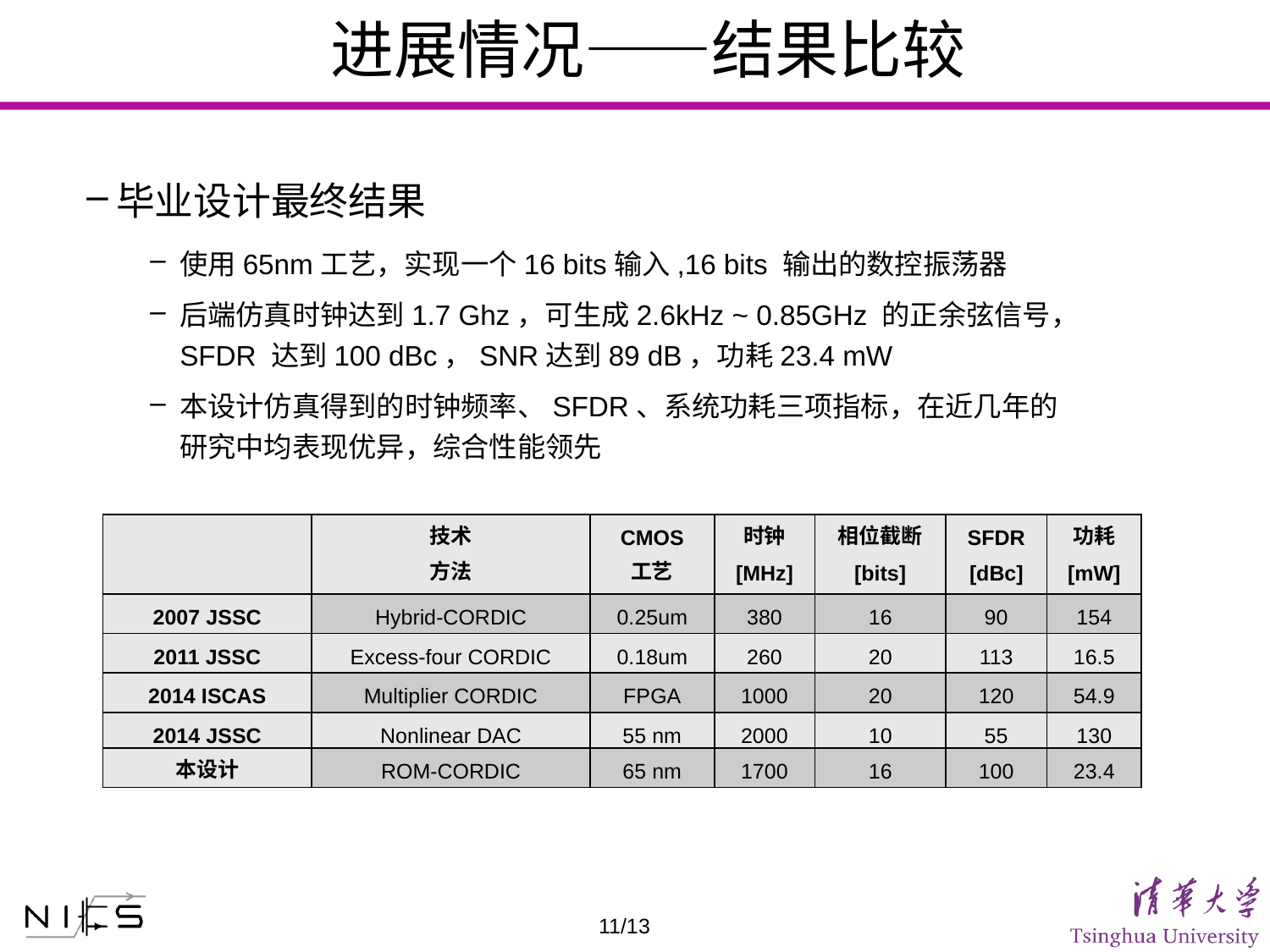

# 进展情况——结果比较
毕业设计最终结果
使用65nm工艺，实现一个16 bits输入,16 bits 输出的数控振荡器
后端仿真时钟达到1.7 Ghz，可生成2.6kHz ~ 0.85GHz 的正余弦信号，SFDR 达到100 dBc，SNR达到89 dB，功耗23.4 mW
本设计仿真得到的时钟频率、SFDR、系统功耗三项指标，在近几年的研究中均表现优异，综合性能领先
|  | 技术 方法 | CMOS 工艺 | 时钟 [MHz] | 相位截断 [bits] | SFDR [dBc] | 功耗 [mW] |
| --- | --- | --- | --- | --- | --- | --- |
| 2007 JSSC | Hybrid-CORDIC | 0.25um | 380 | 16 | 90 | 154 |
| 2011 JSSC | Excess-four CORDIC | 0.18um | 260 | 20 | 113 | 16.5 |
| 2014 ISCAS | Multiplier CORDIC | FPGA | 1000 | 20 | 120 | 54.9 |
| 2014 JSSC | Nonlinear DAC | 55 nm | 2000 | 10 | 55 | 130 |
| 本设计 | ROM-CORDIC | 65 nm | 1700 | 16 | 100 | 23.4 |
11/13